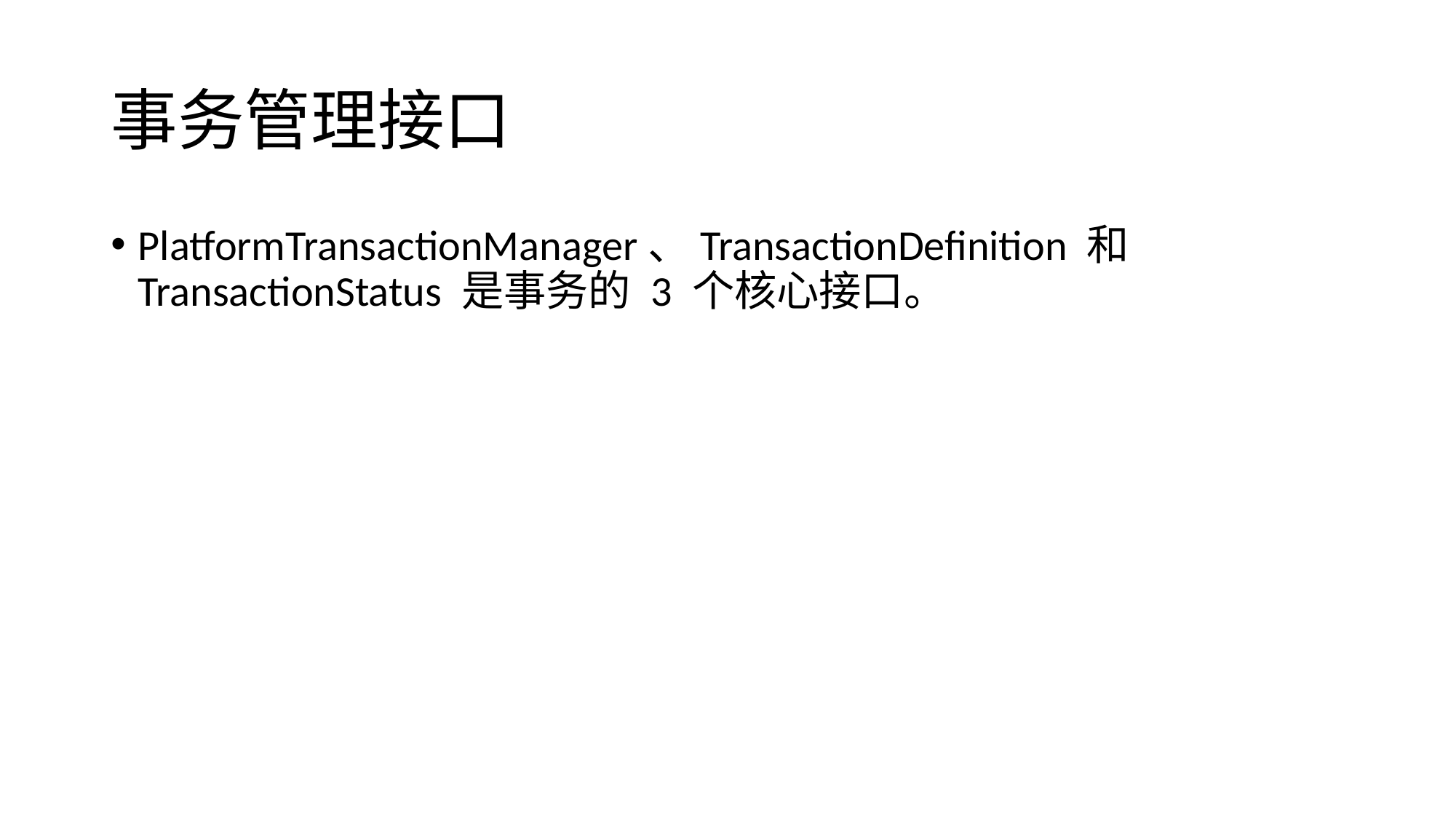

# 事务管理接口
PlatformTransactionManager、TransactionDefinition 和 TransactionStatus 是事务的 3 个核心接口。